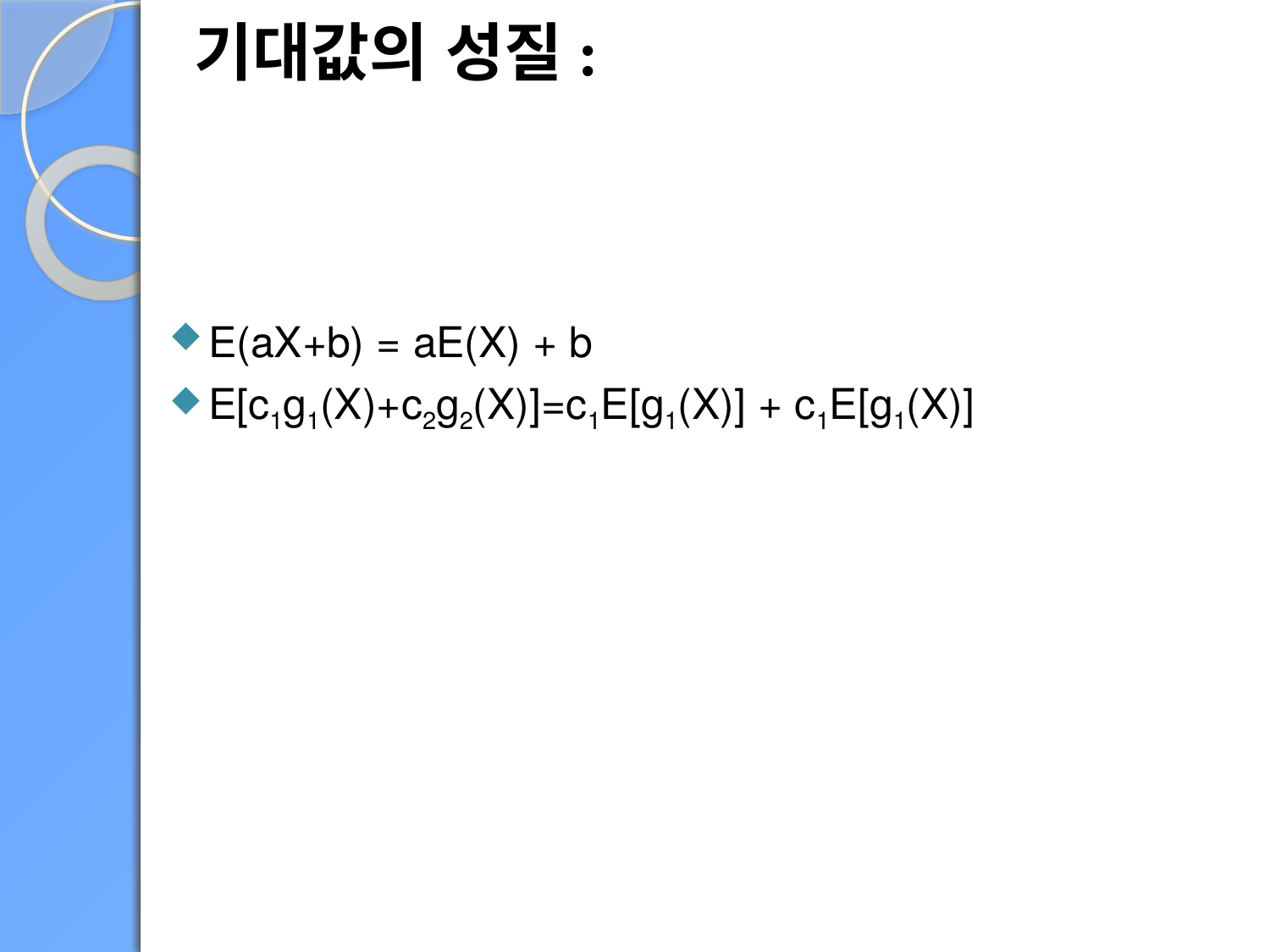

기대값의 성질:

E(aX+b) = aE(X) + b
E[c1g1(X)+c2g2(X)]=c1E[g1(X)] + c1E[g1(X)]